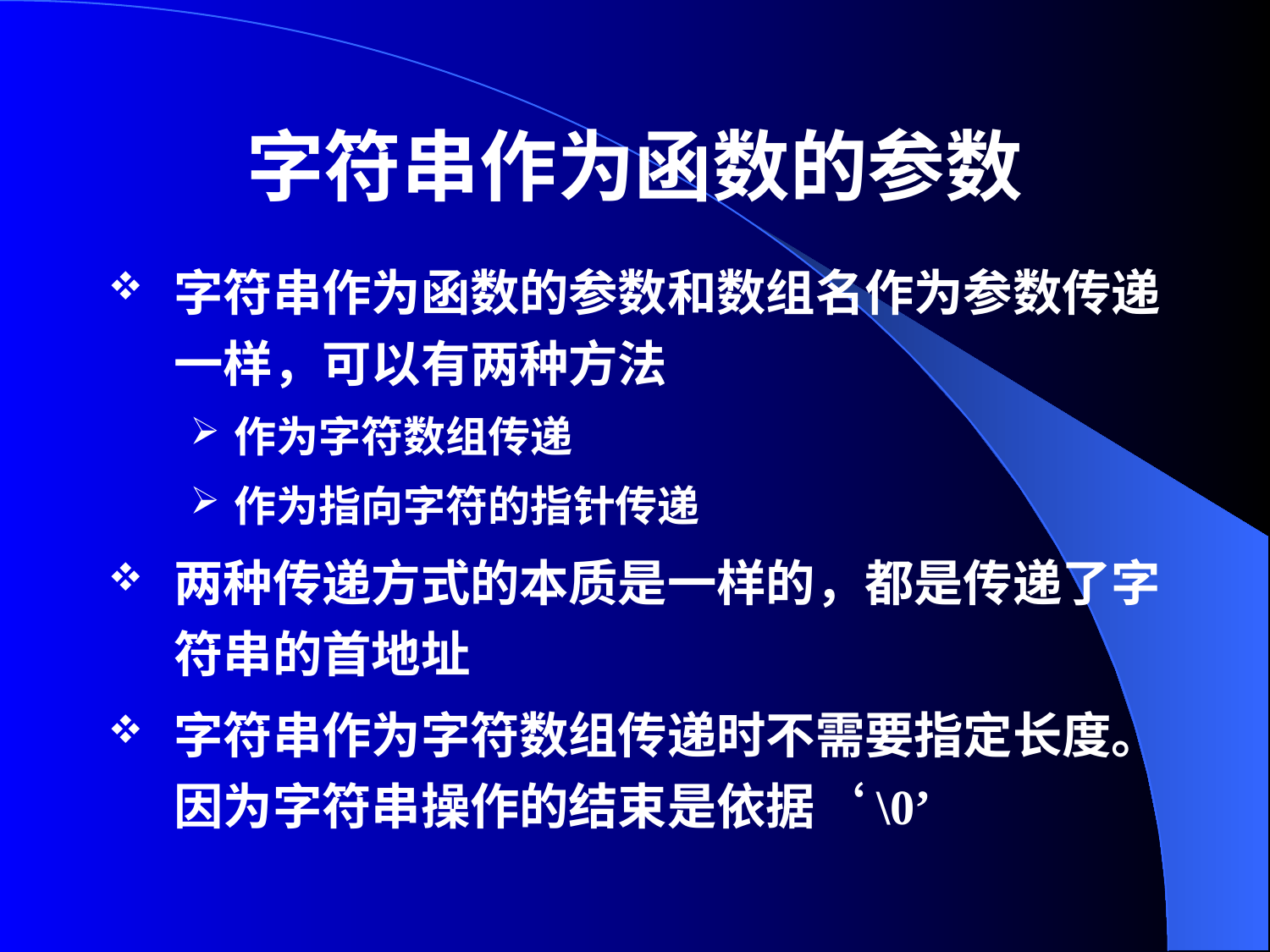

# 字符串作为函数的参数
字符串作为函数的参数和数组名作为参数传递一样，可以有两种方法
作为字符数组传递
作为指向字符的指针传递
两种传递方式的本质是一样的，都是传递了字符串的首地址
字符串作为字符数组传递时不需要指定长度。因为字符串操作的结束是依据‘\0’